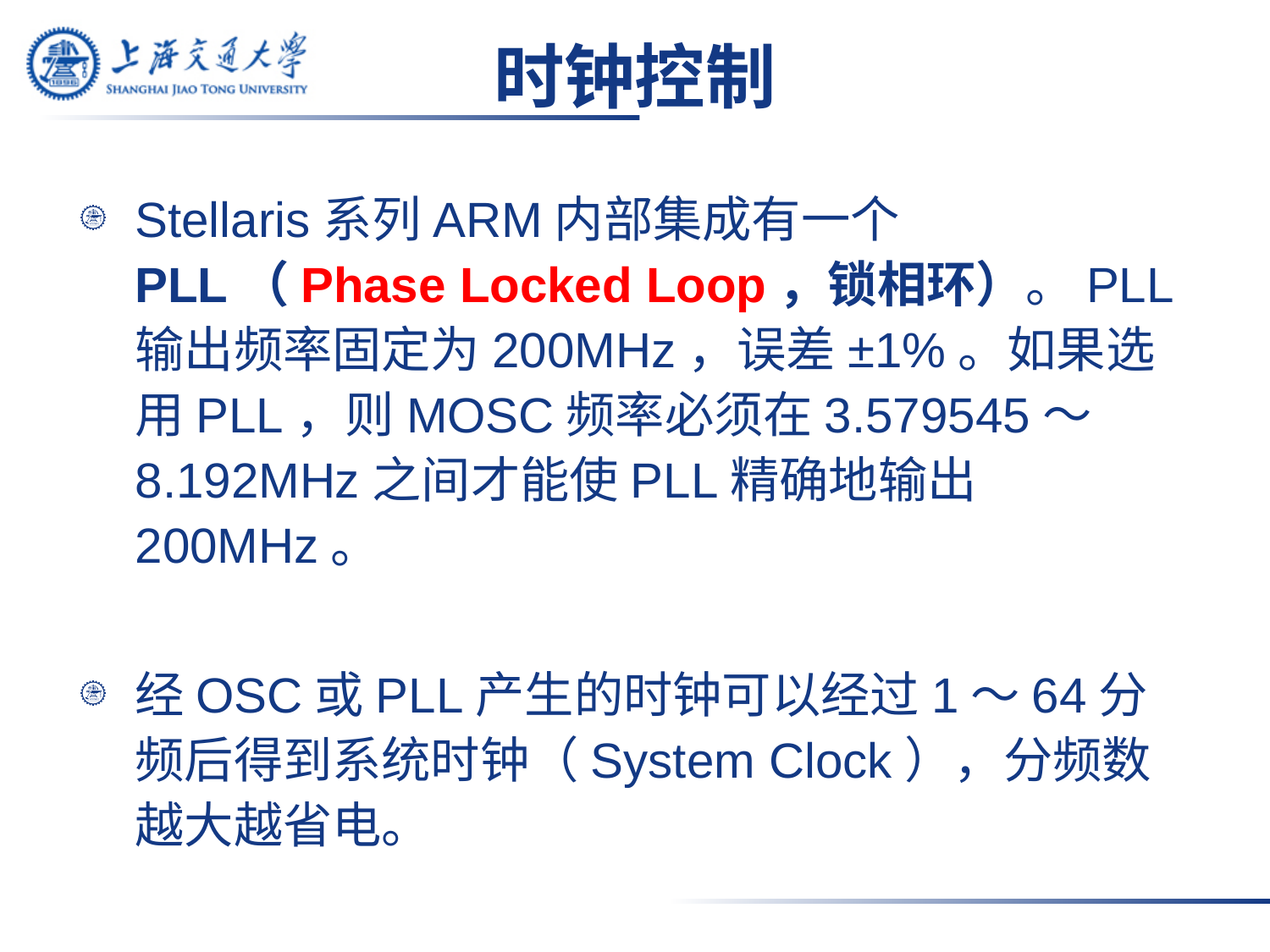

# 时钟控制
Stellaris系列ARM内部集成有一个PLL（Phase Locked Loop，锁相环）。PLL输出频率固定为200MHz，误差±1%。如果选用PLL，则MOSC频率必须在3.579545～8.192MHz之间才能使PLL精确地输出200MHz。

经OSC或PLL产生的时钟可以经过1～64分频后得到系统时钟（System Clock），分频数越大越省电。